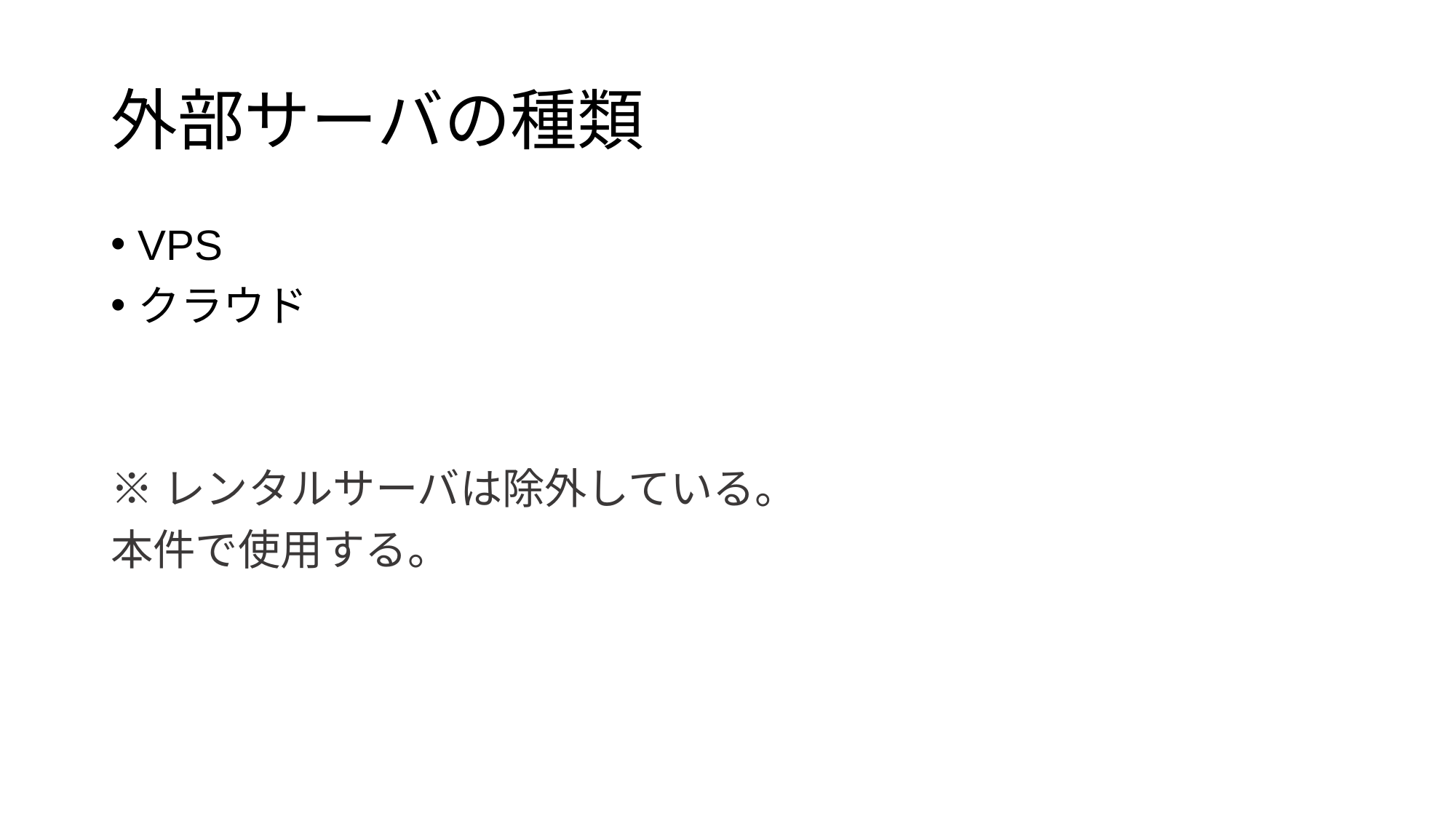

# 外部サーバの種類
VPS
クラウド

※レンタルサーバは除外している。
本件で使用する。